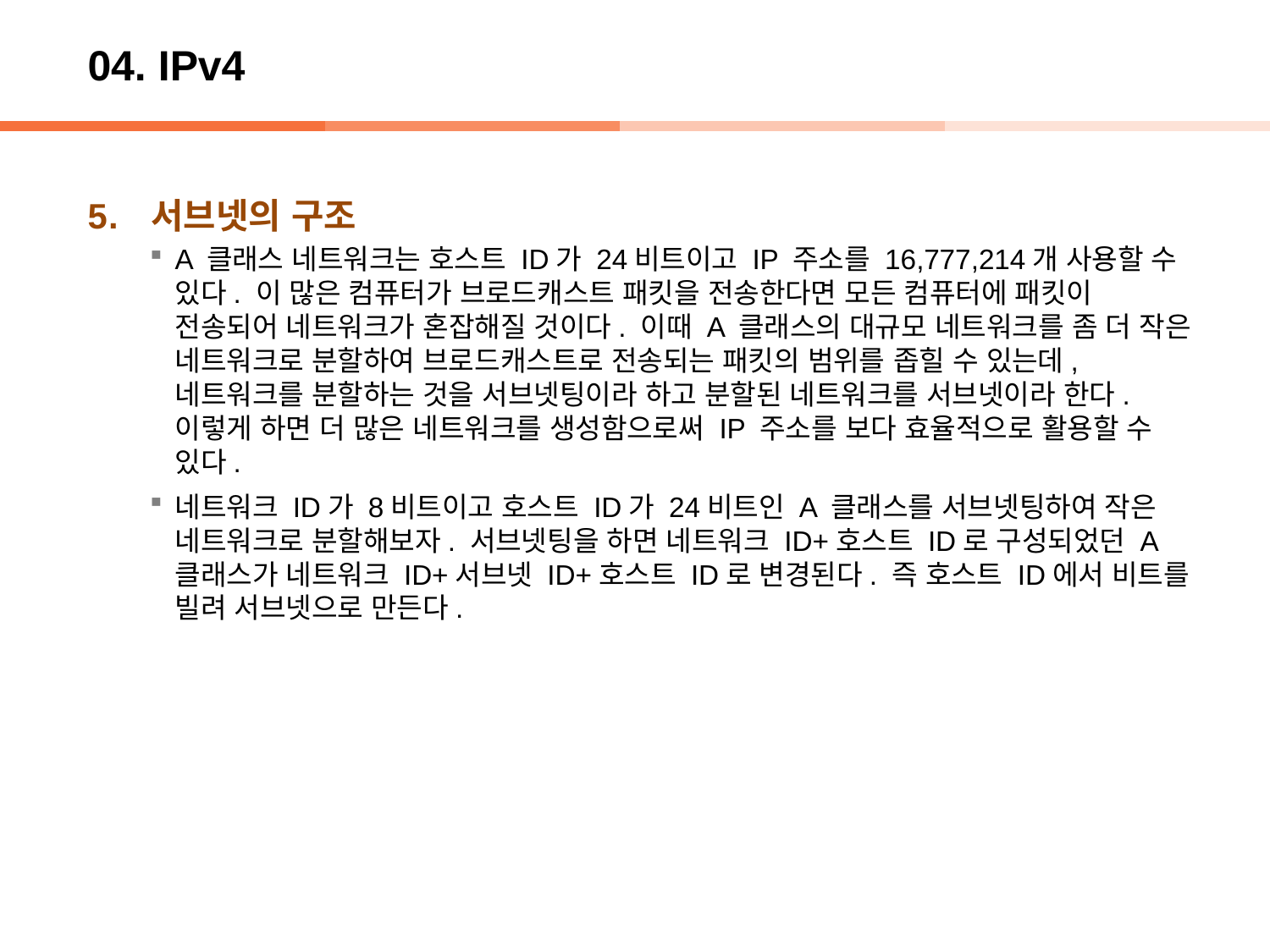

# 04. IPv4
서브넷의 구조
A 클래스 네트워크는 호스트 ID가 24비트이고 IP 주소를 16,777,214개 사용할 수 있다. 이 많은 컴퓨터가 브로드캐스트 패킷을 전송한다면 모든 컴퓨터에 패킷이 전송되어 네트워크가 혼잡해질 것이다. 이때 A 클래스의 대규모 네트워크를 좀 더 작은 네트워크로 분할하여 브로드캐스트로 전송되는 패킷의 범위를 좁힐 수 있는데, 네트워크를 분할하는 것을 서브넷팅이라 하고 분할된 네트워크를 서브넷이라 한다. 이렇게 하면 더 많은 네트워크를 생성함으로써 IP 주소를 보다 효율적으로 활용할 수 있다.
네트워크 ID가 8비트이고 호스트 ID가 24비트인 A 클래스를 서브넷팅하여 작은 네트워크로 분할해보자. 서브넷팅을 하면 네트워크 ID+호스트 ID로 구성되었던 A 클래스가 네트워크 ID+서브넷 ID+호스트 ID로 변경된다. 즉 호스트 ID에서 비트를 빌려 서브넷으로 만든다.